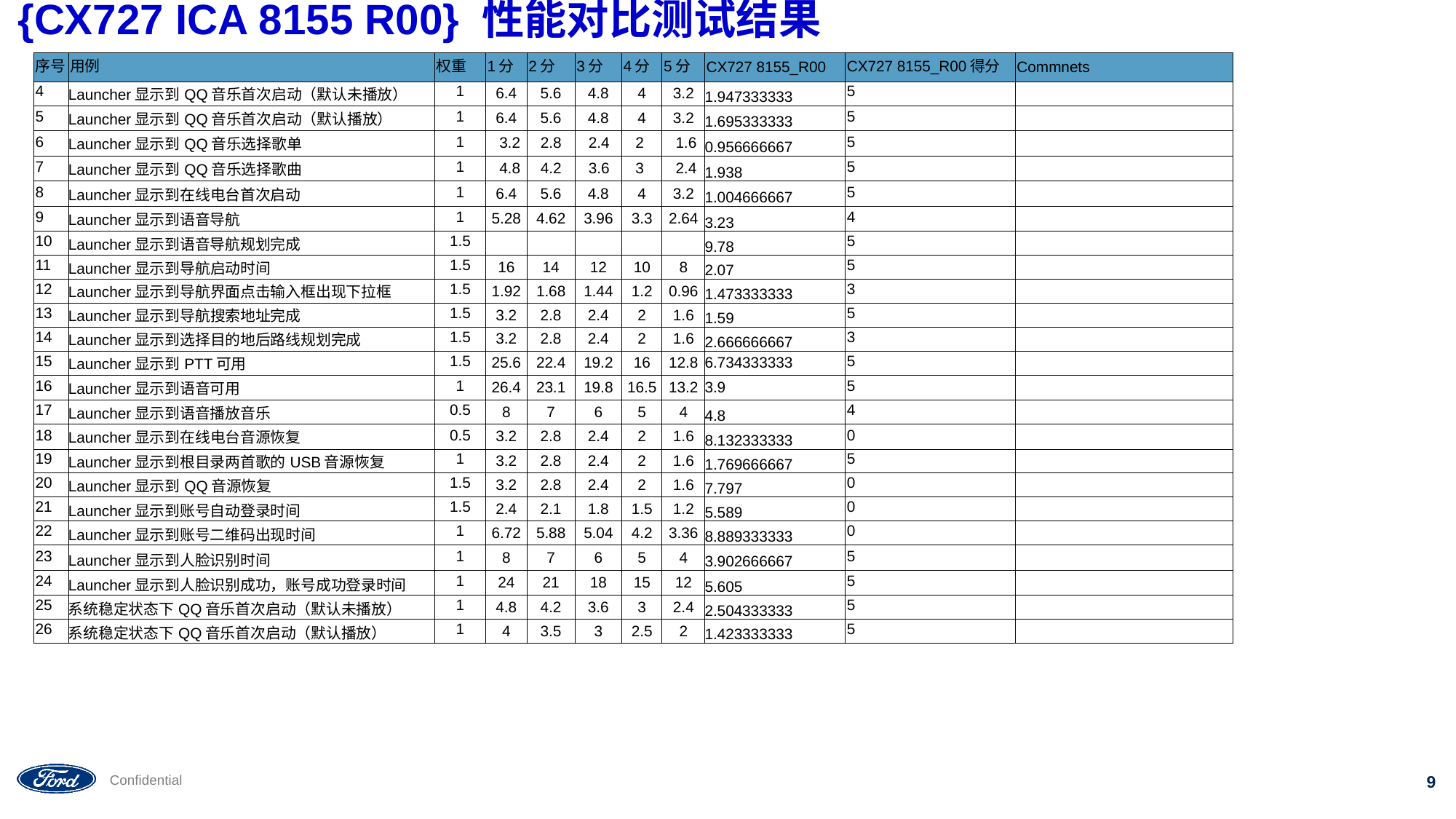

# {CX727 ICA 8155 R00} 性能对比测试结果
| 序号 | 用例 | 权重 | 1分 | 2分 | 3分 | 4分 | 5分 | CX727 8155\_R00 | CX727 8155\_R00得分 | Commnets |
| --- | --- | --- | --- | --- | --- | --- | --- | --- | --- | --- |
| 4 | Launcher显示到QQ音乐首次启动（默认未播放） | 1 | 6.4 | 5.6 | 4.8 | 4 | 3.2 | 1.947333333 | 5 |  |
| 5 | Launcher显示到QQ音乐首次启动（默认播放） | 1 | 6.4 | 5.6 | 4.8 | 4 | 3.2 | 1.695333333 | 5 |  |
| 6 | Launcher显示到QQ音乐选择歌单 | 1 | 3.2 | 2.8 | 2.4 | 2 | 1.6 | 0.956666667 | 5 |  |
| 7 | Launcher显示到QQ音乐选择歌曲 | 1 | 4.8 | 4.2 | 3.6 | 3 | 2.4 | 1.938 | 5 |  |
| 8 | Launcher显示到在线电台首次启动 | 1 | 6.4 | 5.6 | 4.8 | 4 | 3.2 | 1.004666667 | 5 |  |
| 9 | Launcher显示到语音导航 | 1 | 5.28 | 4.62 | 3.96 | 3.3 | 2.64 | 3.23 | 4 |  |
| 10 | Launcher显示到语音导航规划完成 | 1.5 |  |  |  |  |  | 9.78 | 5 |  |
| 11 | Launcher显示到导航启动时间 | 1.5 | 16 | 14 | 12 | 10 | 8 | 2.07 | 5 |  |
| 12 | Launcher显示到导航界面点击输入框出现下拉框 | 1.5 | 1.92 | 1.68 | 1.44 | 1.2 | 0.96 | 1.473333333 | 3 |  |
| 13 | Launcher显示到导航搜索地址完成 | 1.5 | 3.2 | 2.8 | 2.4 | 2 | 1.6 | 1.59 | 5 |  |
| 14 | Launcher显示到选择目的地后路线规划完成 | 1.5 | 3.2 | 2.8 | 2.4 | 2 | 1.6 | 2.666666667 | 3 |  |
| 15 | Launcher显示到PTT可用 | 1.5 | 25.6 | 22.4 | 19.2 | 16 | 12.8 | 6.734333333 | 5 |  |
| 16 | Launcher显示到语音可用 | 1 | 26.4 | 23.1 | 19.8 | 16.5 | 13.2 | 3.9 | 5 |  |
| 17 | Launcher显示到语音播放音乐 | 0.5 | 8 | 7 | 6 | 5 | 4 | 4.8 | 4 |  |
| 18 | Launcher显示到在线电台音源恢复 | 0.5 | 3.2 | 2.8 | 2.4 | 2 | 1.6 | 8.132333333 | 0 |  |
| 19 | Launcher显示到根目录两首歌的USB音源恢复 | 1 | 3.2 | 2.8 | 2.4 | 2 | 1.6 | 1.769666667 | 5 |  |
| 20 | Launcher显示到QQ音源恢复 | 1.5 | 3.2 | 2.8 | 2.4 | 2 | 1.6 | 7.797 | 0 |  |
| 21 | Launcher显示到账号自动登录时间 | 1.5 | 2.4 | 2.1 | 1.8 | 1.5 | 1.2 | 5.589 | 0 |  |
| 22 | Launcher显示到账号二维码出现时间 | 1 | 6.72 | 5.88 | 5.04 | 4.2 | 3.36 | 8.889333333 | 0 |  |
| 23 | Launcher显示到人脸识别时间 | 1 | 8 | 7 | 6 | 5 | 4 | 3.902666667 | 5 |  |
| 24 | Launcher显示到人脸识别成功，账号成功登录时间 | 1 | 24 | 21 | 18 | 15 | 12 | 5.605 | 5 |  |
| 25 | 系统稳定状态下QQ音乐首次启动（默认未播放） | 1 | 4.8 | 4.2 | 3.6 | 3 | 2.4 | 2.504333333 | 5 |  |
| 26 | 系统稳定状态下QQ音乐首次启动（默认播放） | 1 | 4 | 3.5 | 3 | 2.5 | 2 | 1.423333333 | 5 |  |